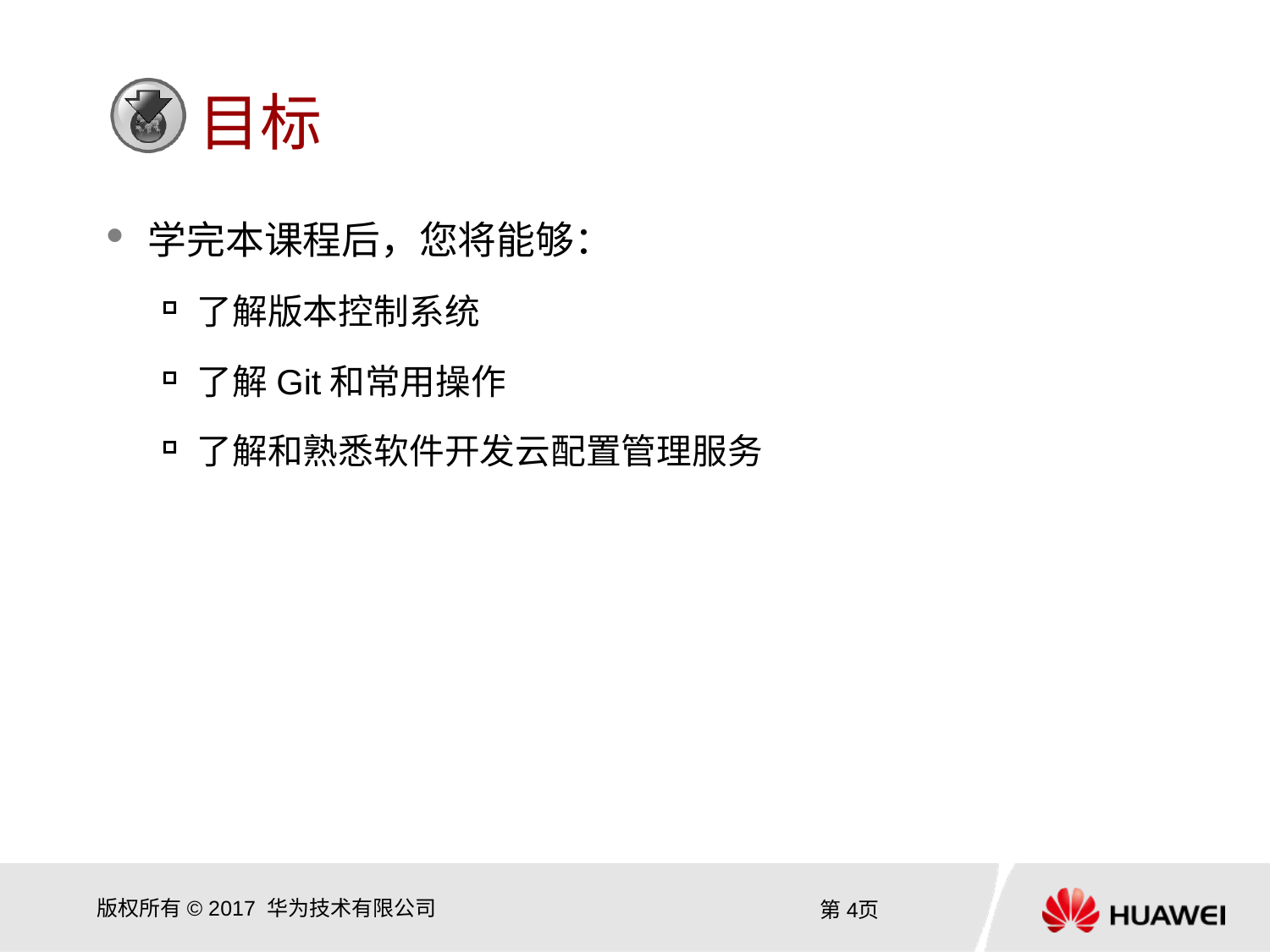

学完本课程后，您将能够：
了解版本控制系统
了解Git和常用操作
了解和熟悉软件开发云配置管理服务